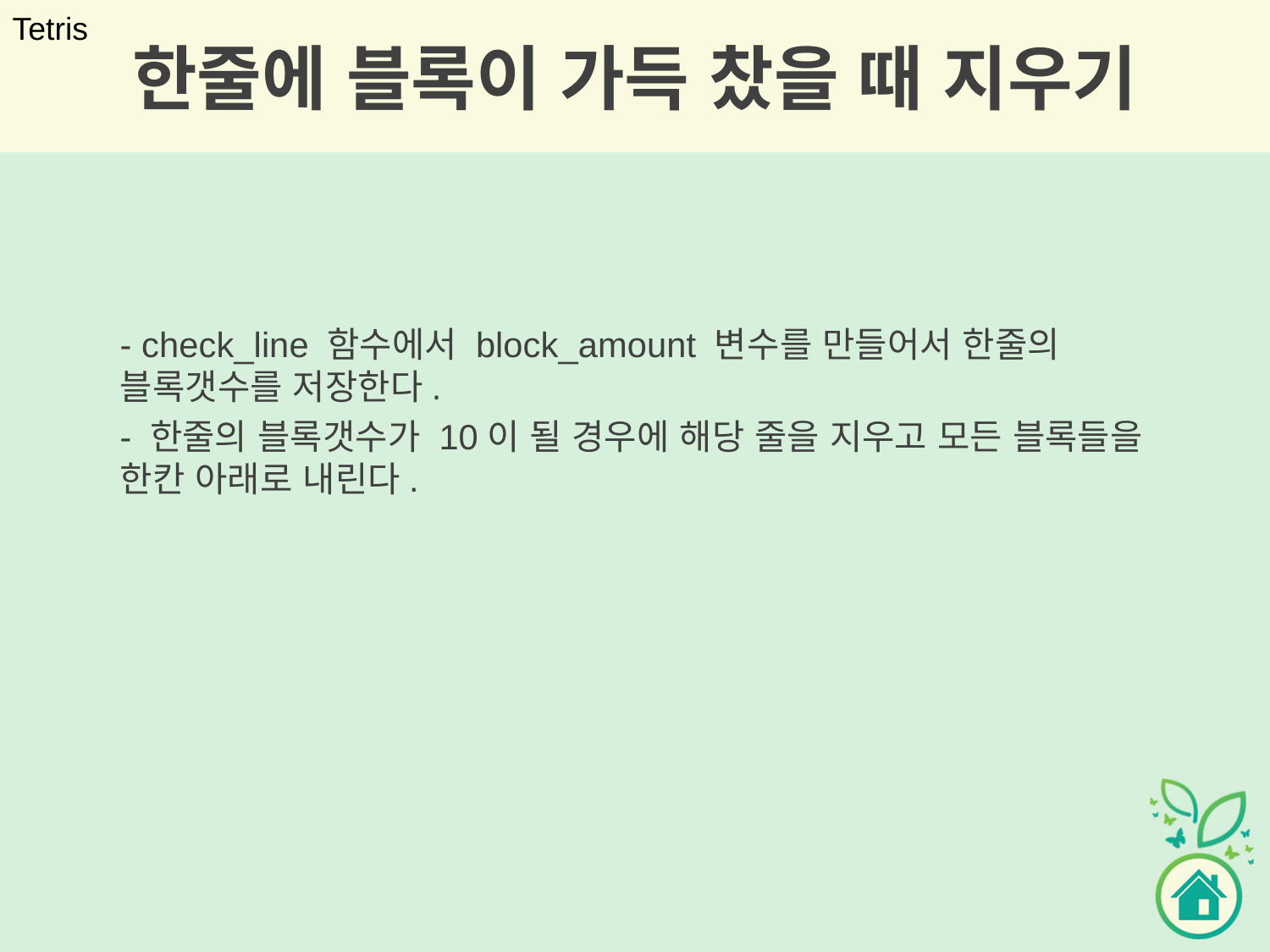

# 한줄에 블록이 가득 찼을 때 지우기
Tetris
- check_line 함수에서 block_amount 변수를 만들어서 한줄의 블록갯수를 저장한다.
- 한줄의 블록갯수가 10이 될 경우에 해당 줄을 지우고 모든 블록들을 한칸 아래로 내린다.